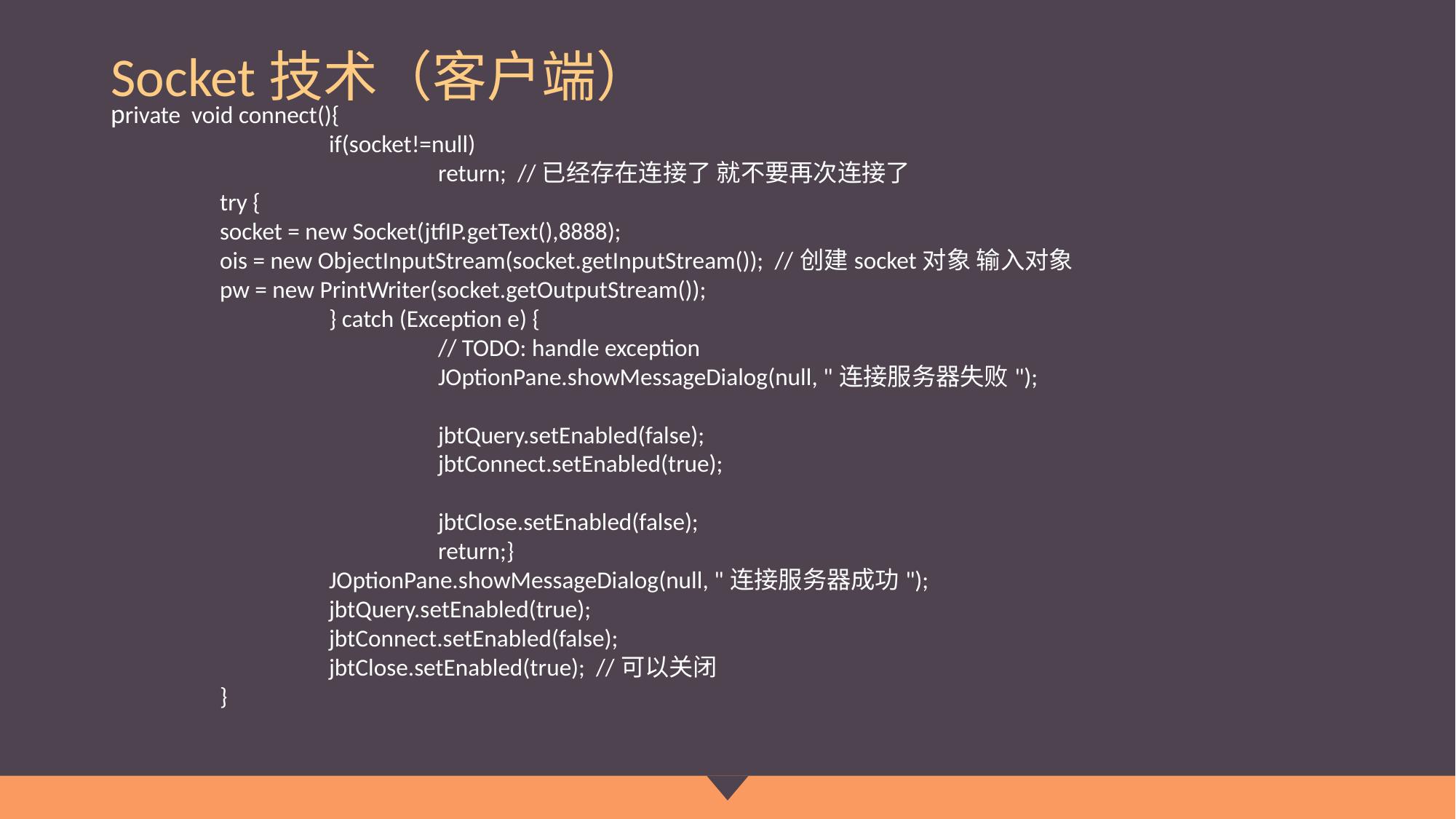

# Socket技术（客户端）
private  void connect(){
		if(socket!=null)
			return;  //已经存在连接了 就不要再次连接了
	try {
	socket = new Socket(jtfIP.getText(),8888);
                    ois = new ObjectInputStream(socket.getInputStream());  //创建socket对象 输入对象
                    pw = new PrintWriter(socket.getOutputStream());
		} catch (Exception e) {
			// TODO: handle exception
			JOptionPane.showMessageDialog(null, "连接服务器失败");

			jbtQuery.setEnabled(false);
			jbtConnect.setEnabled(true);

			jbtClose.setEnabled(false);
			return;}
		JOptionPane.showMessageDialog(null, "连接服务器成功");
		jbtQuery.setEnabled(true);
		jbtConnect.setEnabled(false);
		jbtClose.setEnabled(true);  //可以关闭
	}
Donec sollicitudin molestie malesuada. Donec rutrum congue leo.
Donec sollicitudin molestie malesuada. Donec rutrum congue leo.
Vestibulum ante ipsum primis in faucibus orci luctus et ultrices posuere cubilia Curae; Donec velit neque, auctor sit amet aliquam vel, ullamcorper sit amet ligula.